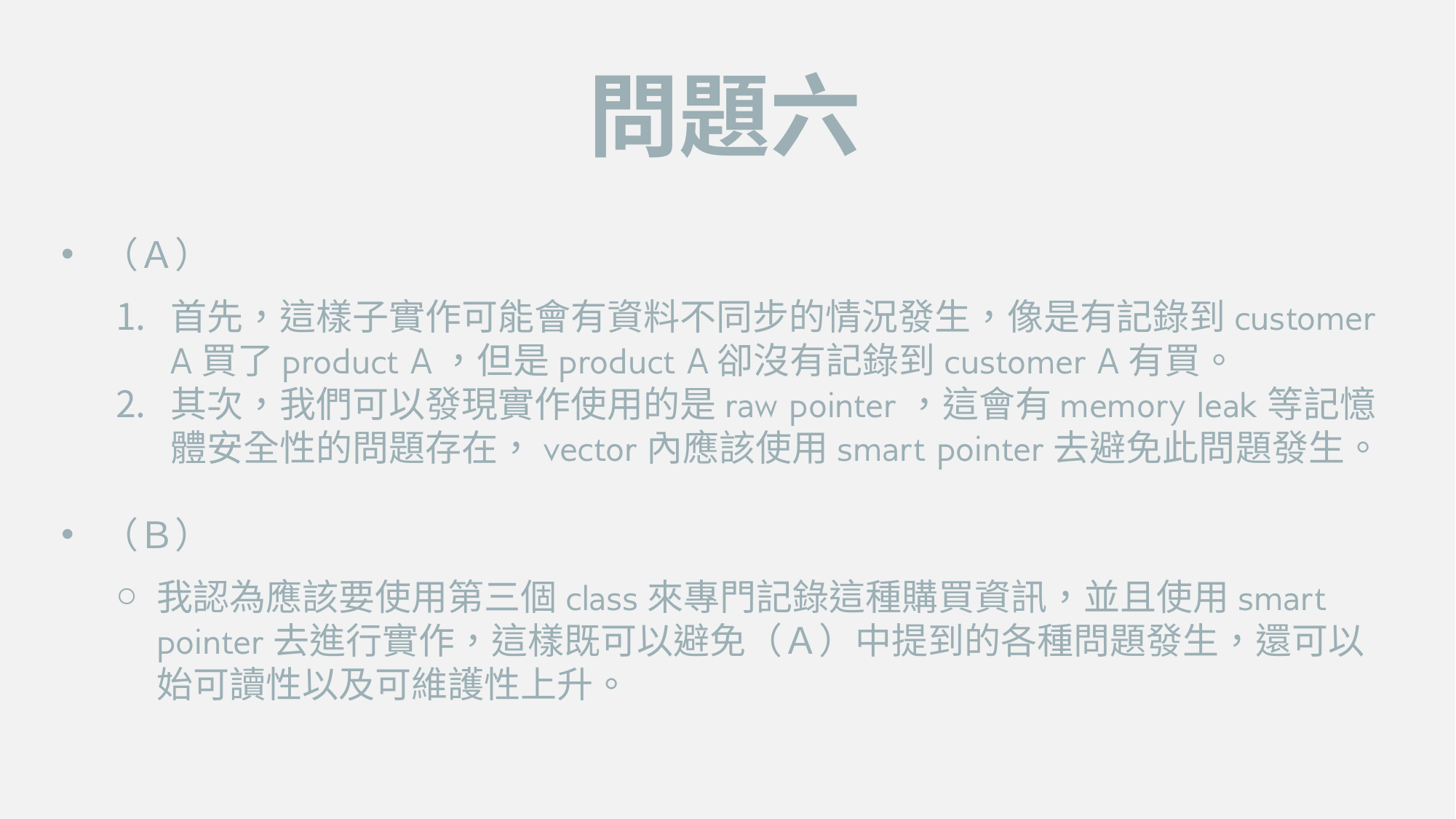

問題六
（Ａ）
首先，這樣子實作可能會有資料不同步的情況發生，像是有記錄到customer A買了product A，但是product A卻沒有記錄到customer A有買。
其次，我們可以發現實作使用的是raw pointer，這會有memory leak等記憶體安全性的問題存在，vector內應該使用smart pointer去避免此問題發生。

（Ｂ）
我認為應該要使用第三個class來專門記錄這種購買資訊，並且使用smart pointer去進行實作，這樣既可以避免（Ａ）中提到的各種問題發生，還可以始可讀性以及可維護性上升。